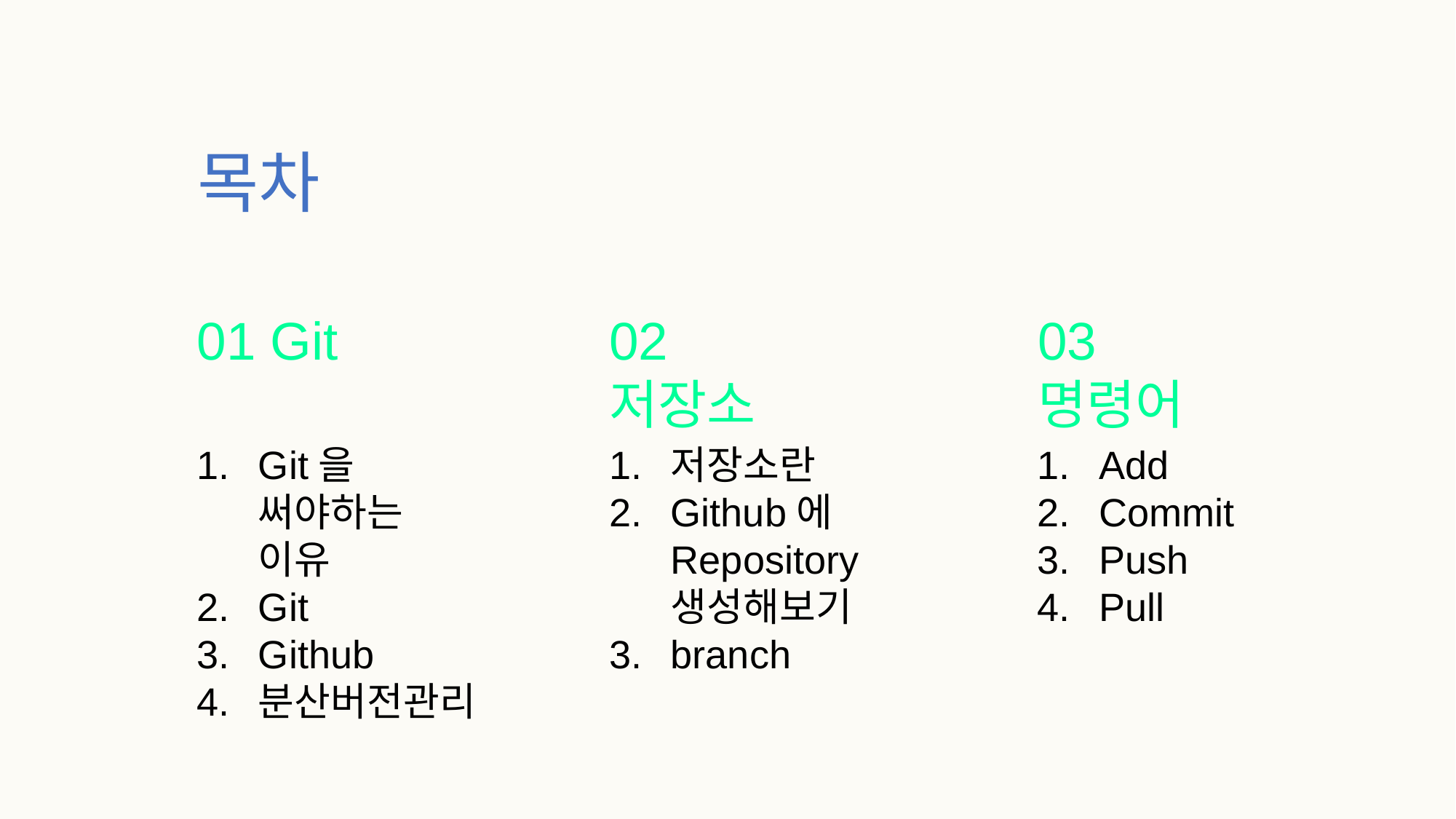

# 목차
01 Git
02 저장소
03 명령어
Git을 써야하는 이유
Git
Github
분산버전관리
저장소란
Github에 Repository 생성해보기
branch
Add
Commit
Push
Pull